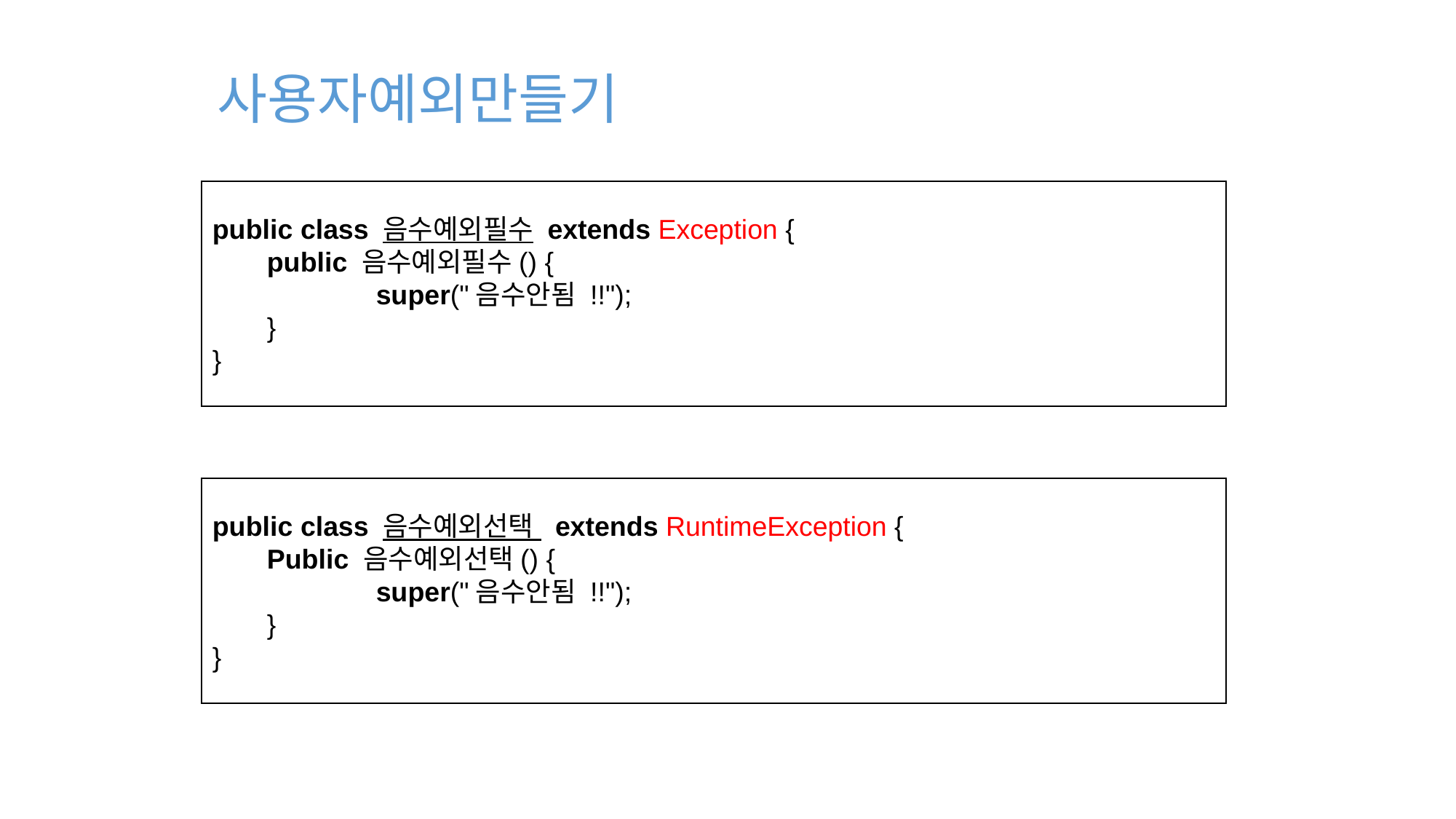

사용자예외만들기
public class 음수예외필수 extends Exception {
public 음수예외필수() {
	super("음수안됨 !!");
}
}
public class 음수예외선택  extends RuntimeException {
Public 음수예외선택() {
	super("음수안됨 !!");
}
}